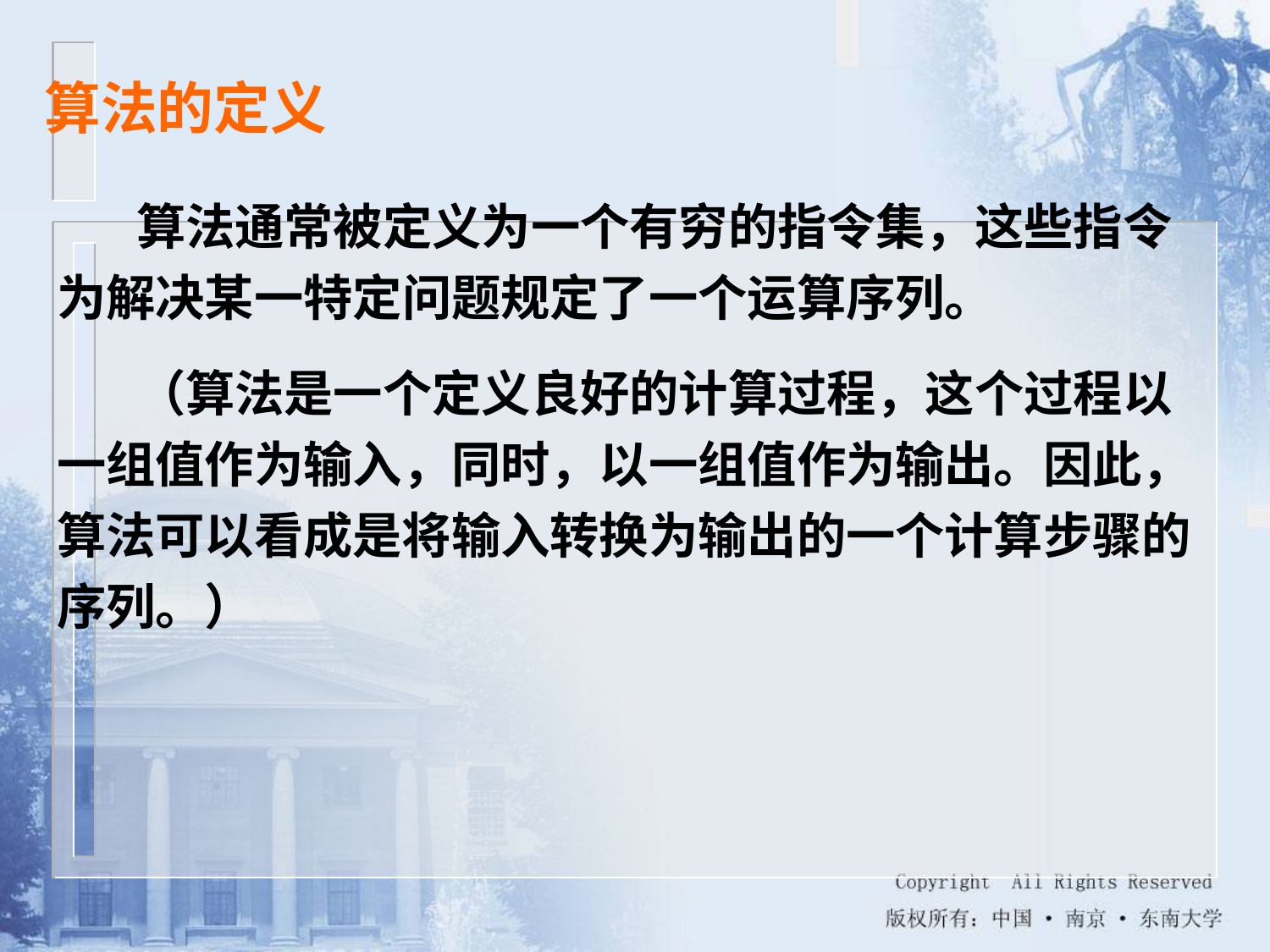

算法的定义
算法通常被定义为一个有穷的指令集，这些指令为解决某一特定问题规定了一个运算序列。
（算法是一个定义良好的计算过程，这个过程以一组值作为输入，同时，以一组值作为输出。因此，算法可以看成是将输入转换为输出的一个计算步骤的序列。）